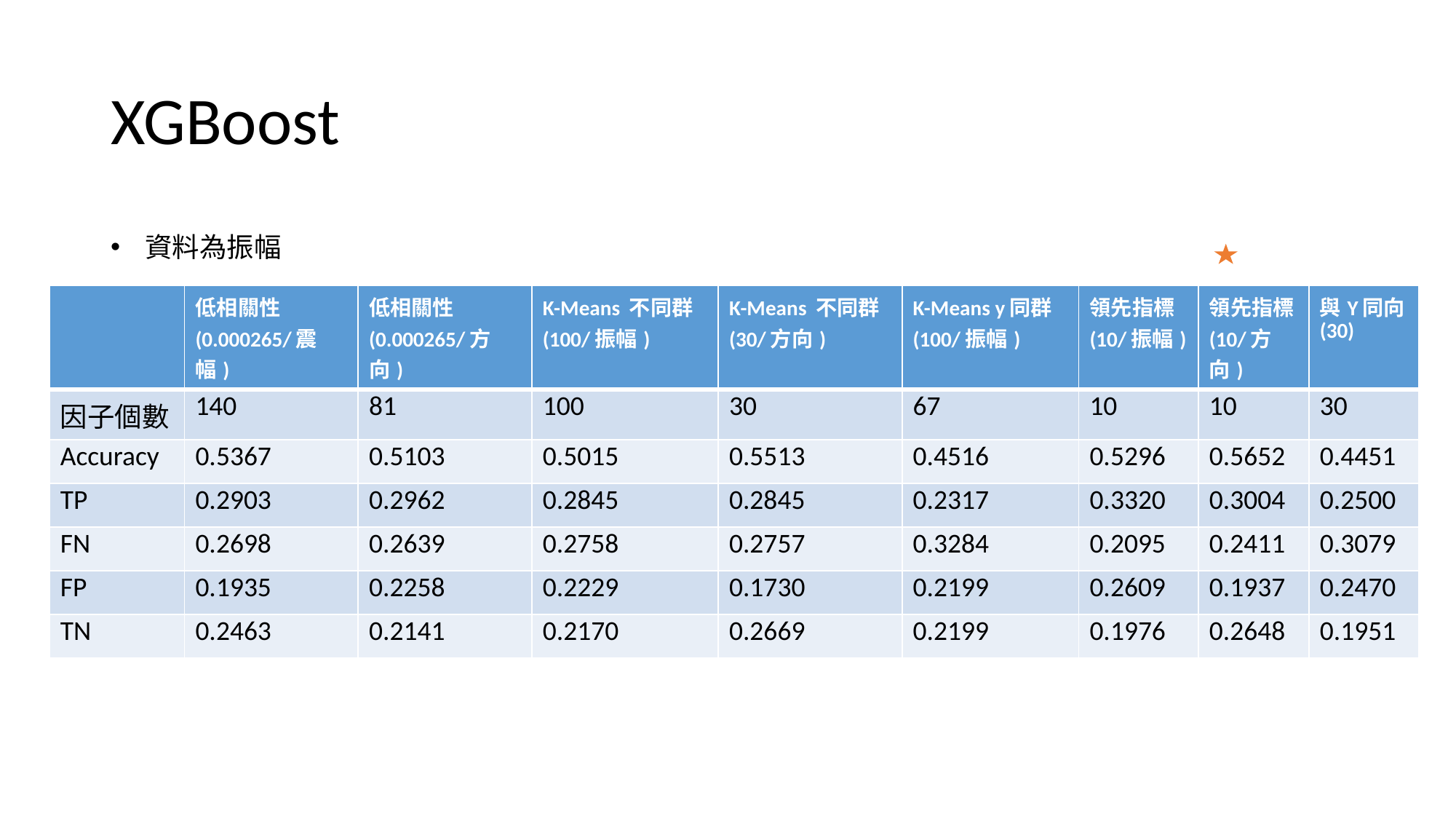

# XGBoost
資料為振幅

|  | 低相關性(0.000265/震幅) | 低相關性(0.000265/方向) | K-Means 不同群 (100/振幅) | K-Means 不同群 (30/方向) | K-Means y同群 (100/振幅) | 領先指標 (10/振幅) | 領先指標 (10/方向) | 與Y同向 (30) |
| --- | --- | --- | --- | --- | --- | --- | --- | --- |
| 因子個數 | 140 | 81 | 100 | 30 | 67 | 10 | 10 | 30 |
| Accuracy | 0.5367 | 0.5103 | 0.5015 | 0.5513 | 0.4516 | 0.5296 | 0.5652 | 0.4451 |
| TP | 0.2903 | 0.2962 | 0.2845 | 0.2845 | 0.2317 | 0.3320 | 0.3004 | 0.2500 |
| FN | 0.2698 | 0.2639 | 0.2758 | 0.2757 | 0.3284 | 0.2095 | 0.2411 | 0.3079 |
| FP | 0.1935 | 0.2258 | 0.2229 | 0.1730 | 0.2199 | 0.2609 | 0.1937 | 0.2470 |
| TN | 0.2463 | 0.2141 | 0.2170 | 0.2669 | 0.2199 | 0.1976 | 0.2648 | 0.1951 |